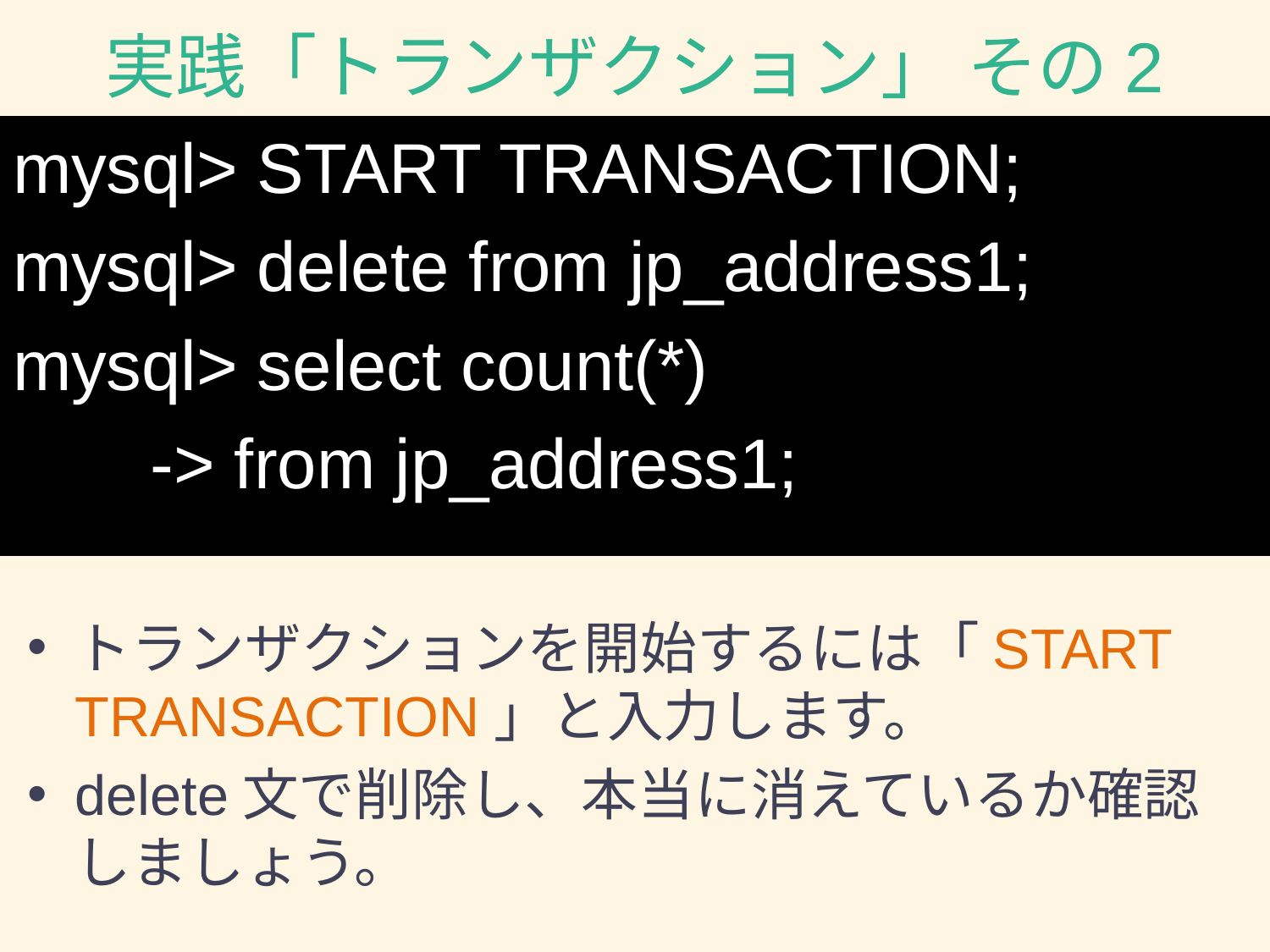

# 実践「トランザクション」 その2
mysql> START TRANSACTION;
mysql> delete from jp_address1;
mysql> select count(*)
       -> from jp_address1;
トランザクションを開始するには「START TRANSACTION」と入力します。
delete文で削除し、本当に消えているか確認しましょう。